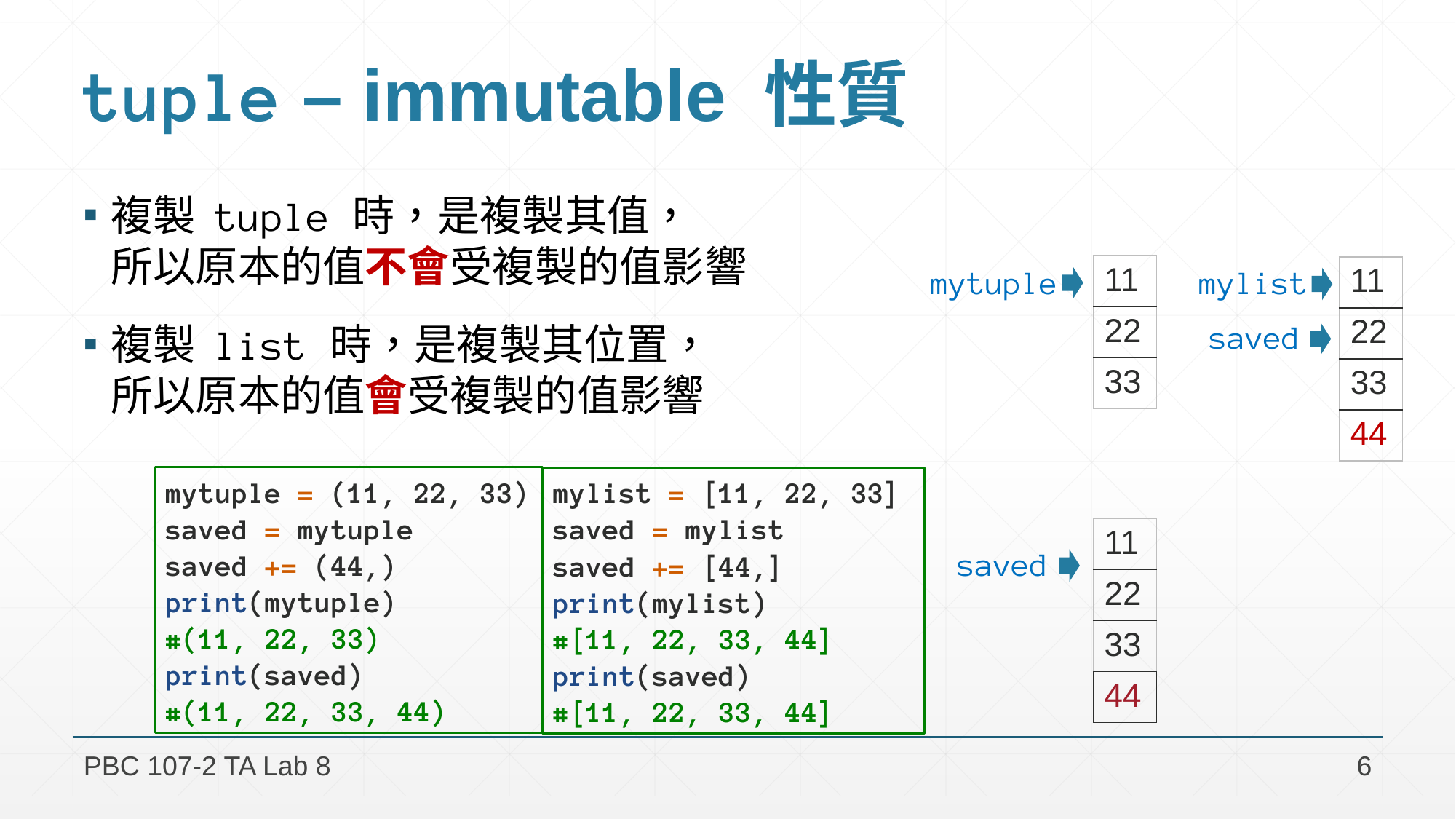

# tuple – immutable 性質
複製 tuple 時，是複製其值，
所以原本的值不會受複製的值影響
複製 list 時，是複製其位置，
所以原本的值會受複製的值影響

| 11 |
| --- |
| 22 |
| 33 |
mylist
mytuple
| 11 |
| --- |
| 22 |
| 33 |
| 44 |

saved

mytuple = (11, 22, 33)
saved = mytuple
saved += (44,)
print(mytuple)
#(11, 22, 33)
print(saved)
#(11, 22, 33, 44)
mylist = [11, 22, 33]
saved = mylist
saved += [44,]
print(mylist)
#[11, 22, 33, 44]
print(saved)
#[11, 22, 33, 44]
| 11 |
| --- |
| 22 |
| 33 |
| 44 |
saved

PBC 107-2 TA Lab 8
6